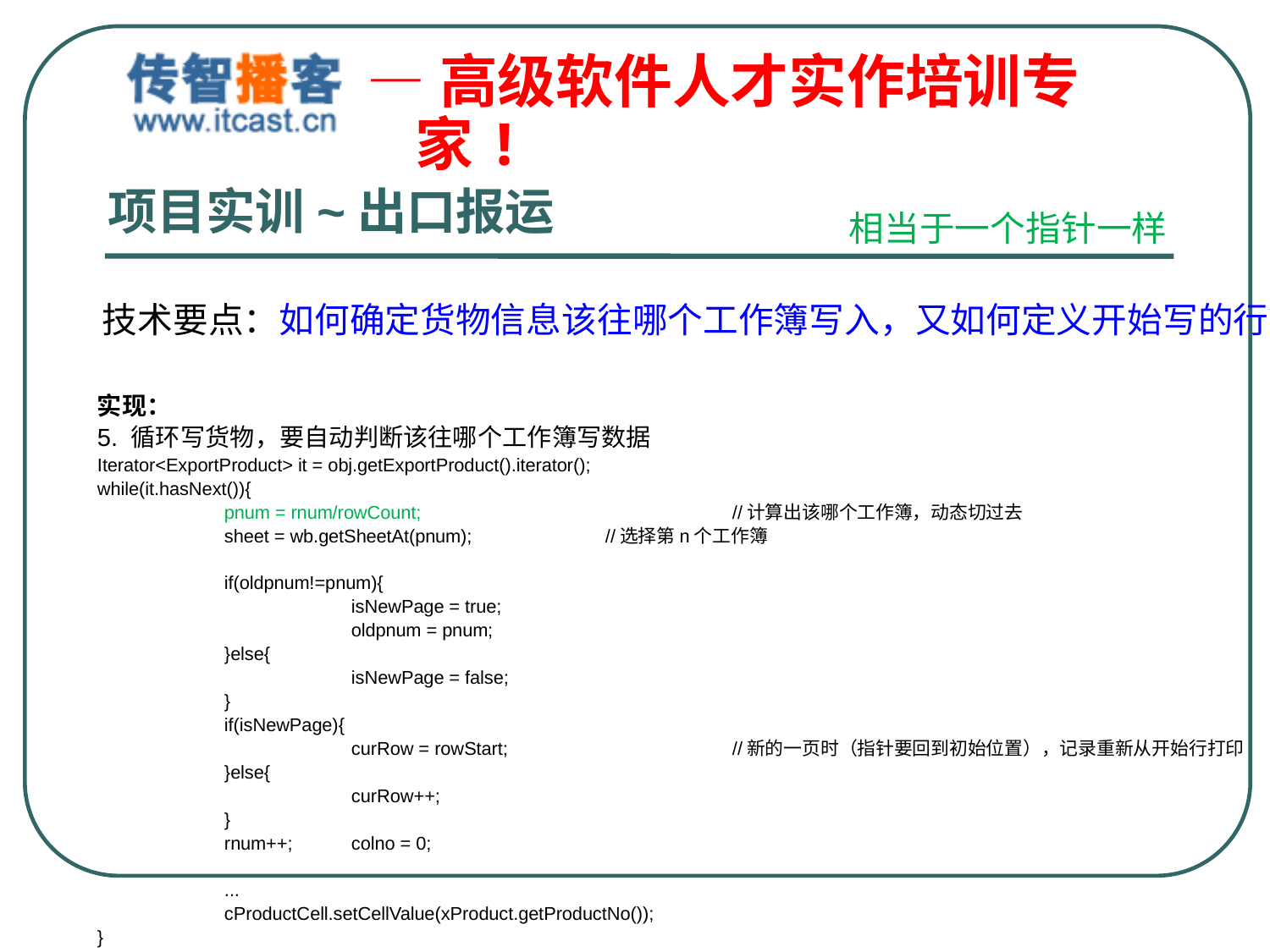

# 项目实训~出口报运
相当于一个指针一样
技术要点：如何确定货物信息该往哪个工作簿写入，又如何定义开始写的行？

实现：
5. 循环写货物，要自动判断该往哪个工作簿写数据
Iterator<ExportProduct> it = obj.getExportProduct().iterator();
while(it.hasNext()){
	pnum = rnum/rowCount;			//计算出该哪个工作簿，动态切过去
	sheet = wb.getSheetAt(pnum);		//选择第n个工作簿

	if(oldpnum!=pnum){
		isNewPage = true;
		oldpnum = pnum;
	}else{
		isNewPage = false;
	}
	if(isNewPage){
		curRow = rowStart;		//新的一页时（指针要回到初始位置），记录重新从开始行打印
	}else{
		curRow++;
	}
	rnum++;	colno = 0;

	...
	cProductCell.setCellValue(xProduct.getProductNo());
}